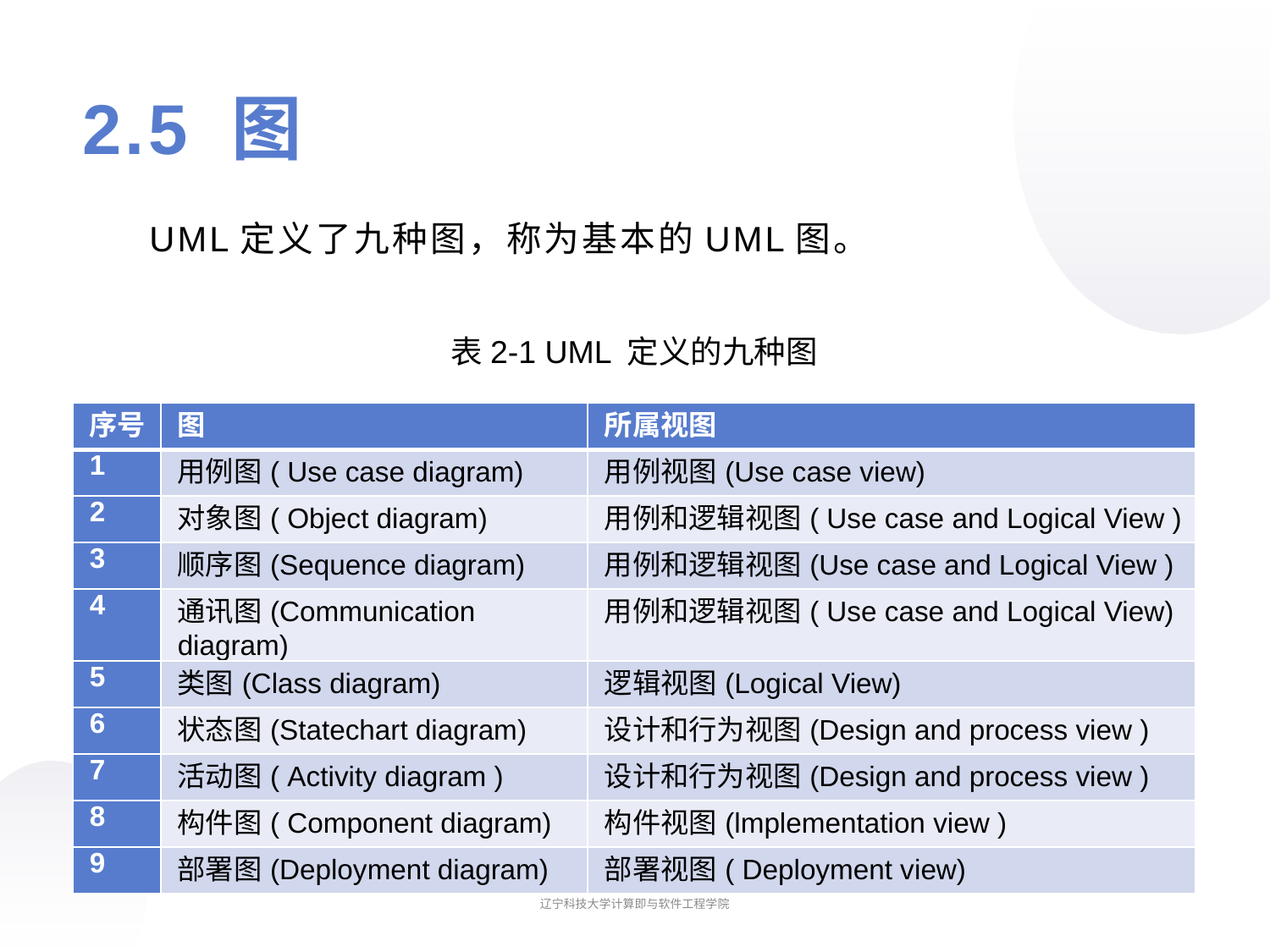

# 2.5 图
UML定义了九种图，称为基本的UML图。
表2-1 UML 定义的九种图
| 序号 | 图 | 所属视图 |
| --- | --- | --- |
| 1 | 用例图( Use case diagram) | 用例视图(Use case view) |
| 2 | 对象图( Object diagram) | 用例和逻辑视图( Use case and Logical View ) |
| 3 | 顺序图(Sequence diagram) | 用例和逻辑视图(Use case and Logical View ) |
| 4 | 通讯图(Communication diagram) | 用例和逻辑视图( Use case and Logical View) |
| 5 | 类图(Class diagram) | 逻辑视图(Logical View) |
| 6 | 状态图(Statechart diagram) | 设计和行为视图(Design and process view ) |
| 7 | 活动图( Activity diagram ) | 设计和行为视图(Design and process view ) |
| 8 | 构件图( Component diagram) | 构件视图(lmplementation view ) |
| 9 | 部署图(Deployment diagram) | 部署视图( Deployment view) |

辽宁科技大学计算即与软件工程学院
69